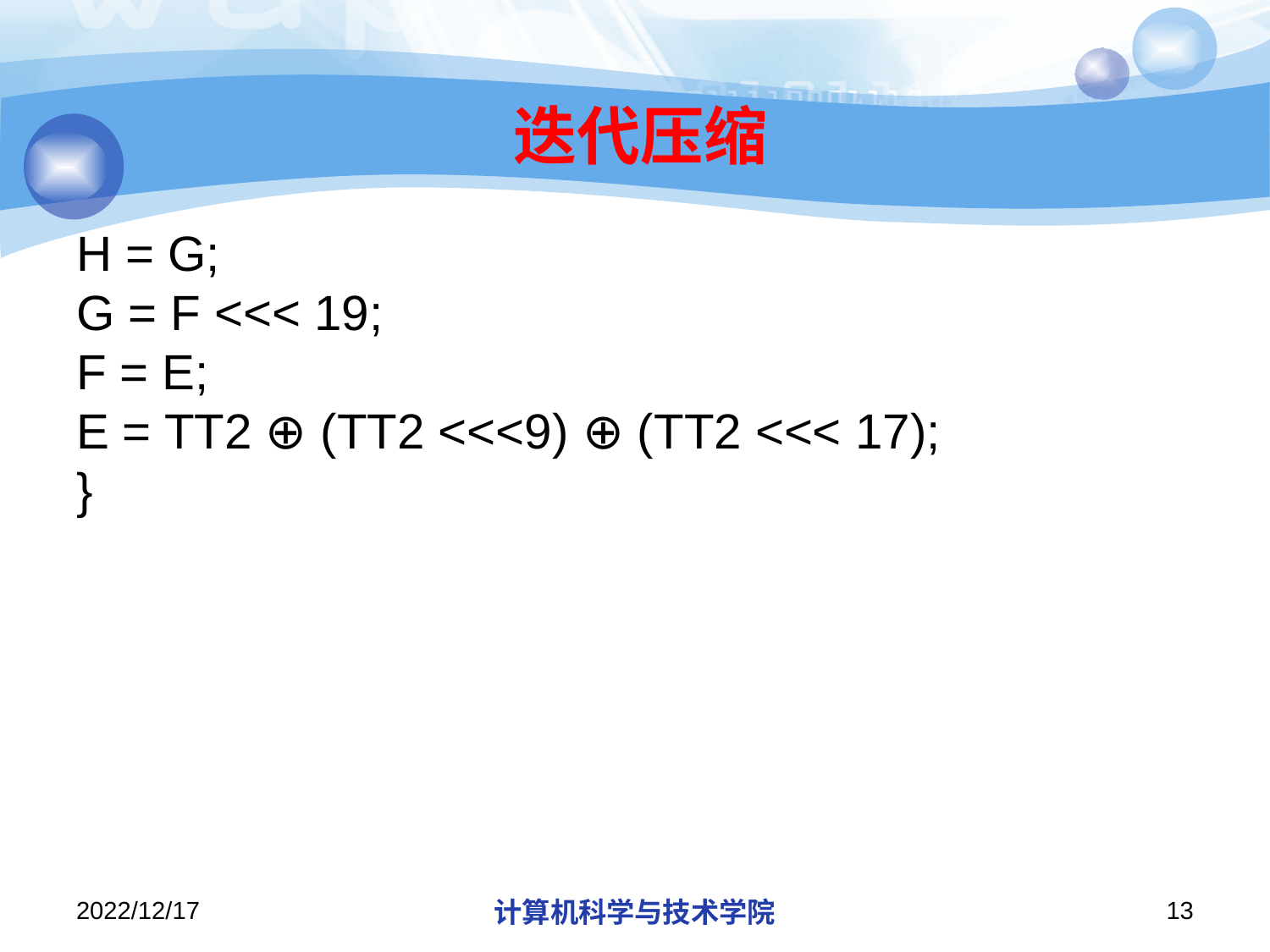

# 迭代压缩
H = G;
G = F <<< 19;
F = E;
E = TT2 ⊕ (TT2 <<<9) ⊕ (TT2 <<< 17);
}
2022/12/17
计算机科学与技术学院
13